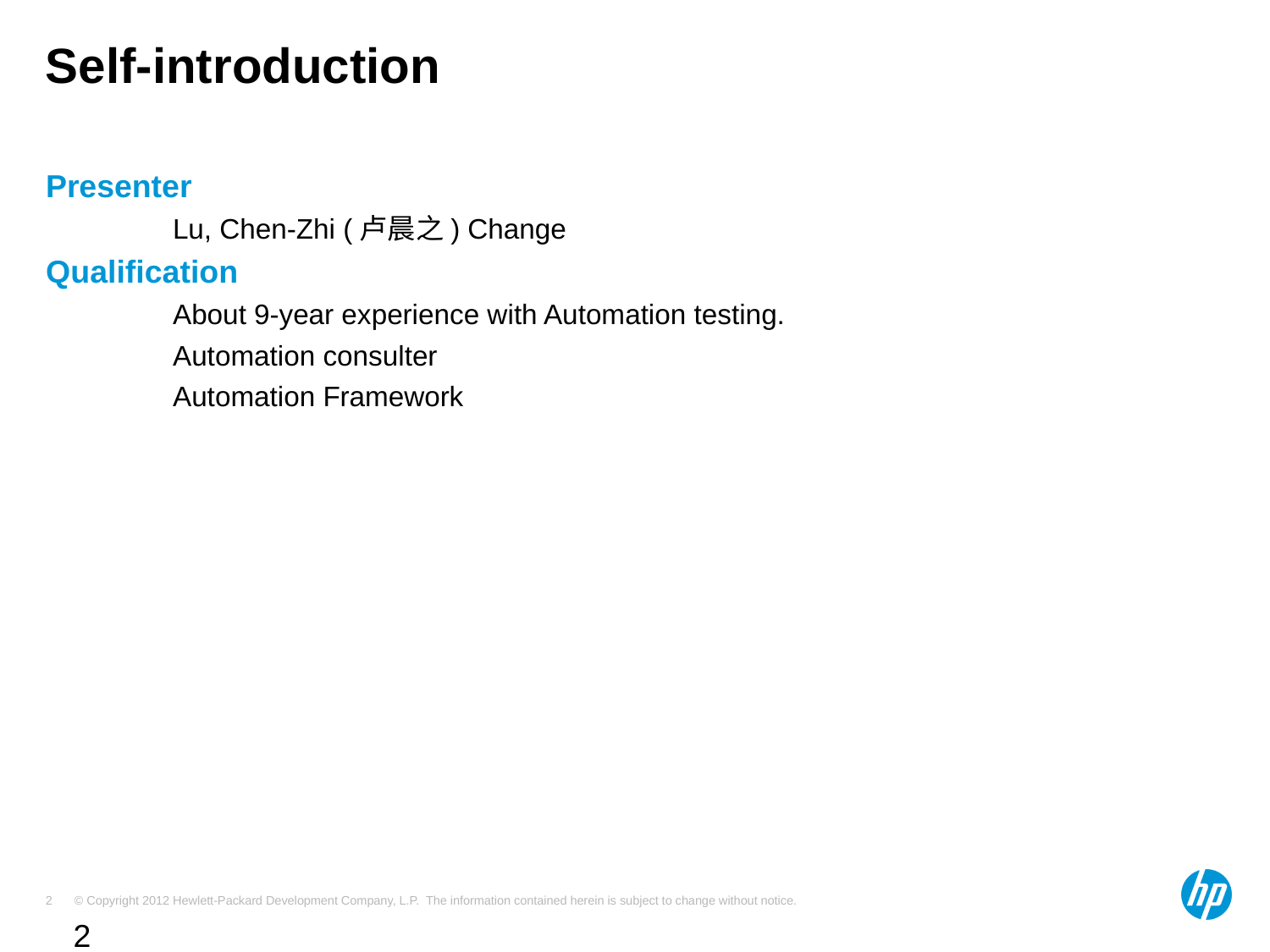

# Self-introduction
Presenter
	Lu, Chen-Zhi (卢晨之) Change
Qualification
	About 9-year experience with Automation testing.
	Automation consulter
	Automation Framework

2